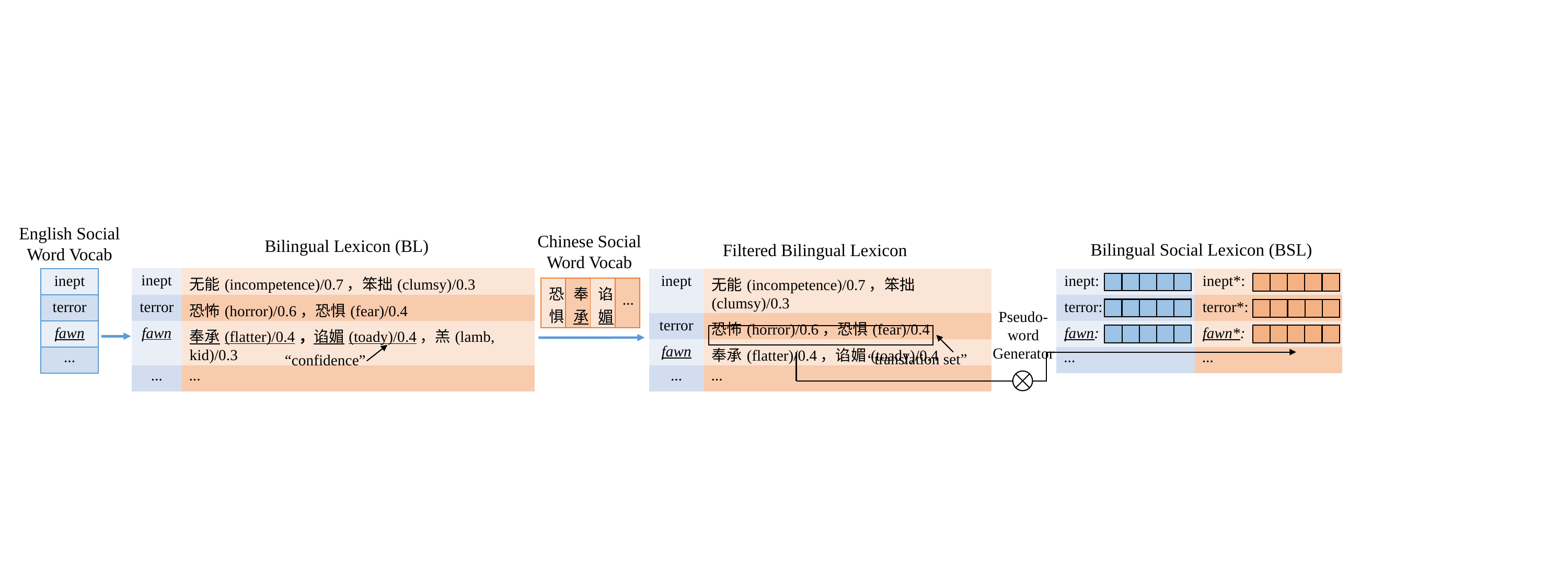

English Social Word Vocab
Chinese Social Word Vocab
Bilingual Lexicon (BL)
Bilingual Social Lexicon (BSL)
Filtered Bilingual Lexicon

| inept | 无能(incompetence)/0.7，笨拙(clumsy)/0.3 |
| --- | --- |
| terror | 恐怖(horror)/0.6，恐惧(fear)/0.4 |
| fawn | 奉承(flatter)/0.4，谄媚(toady)/0.4，羔(lamb, kid)/0.3 |
| … | … |
| inept |
| --- |
| terror |
| fawn |
| … |
| inept | 无能(incompetence)/0.7，笨拙(clumsy)/0.3 |
| --- | --- |
| terror | 恐怖(horror)/0.6，恐惧(fear)/0.4 |
| fawn | 奉承(flatter)/0.4，谄媚(toady)/0.4 |
| … | … |
| inept: | inept\*: |
| --- | --- |
| terror: | terror\*: |
| fawn: | fawn\*: |
| … | … |
| 恐惧 | 奉承 | 谄媚 | … |
| --- | --- | --- | --- |

Pseudo-word Generator

“translation set”
“confidence”